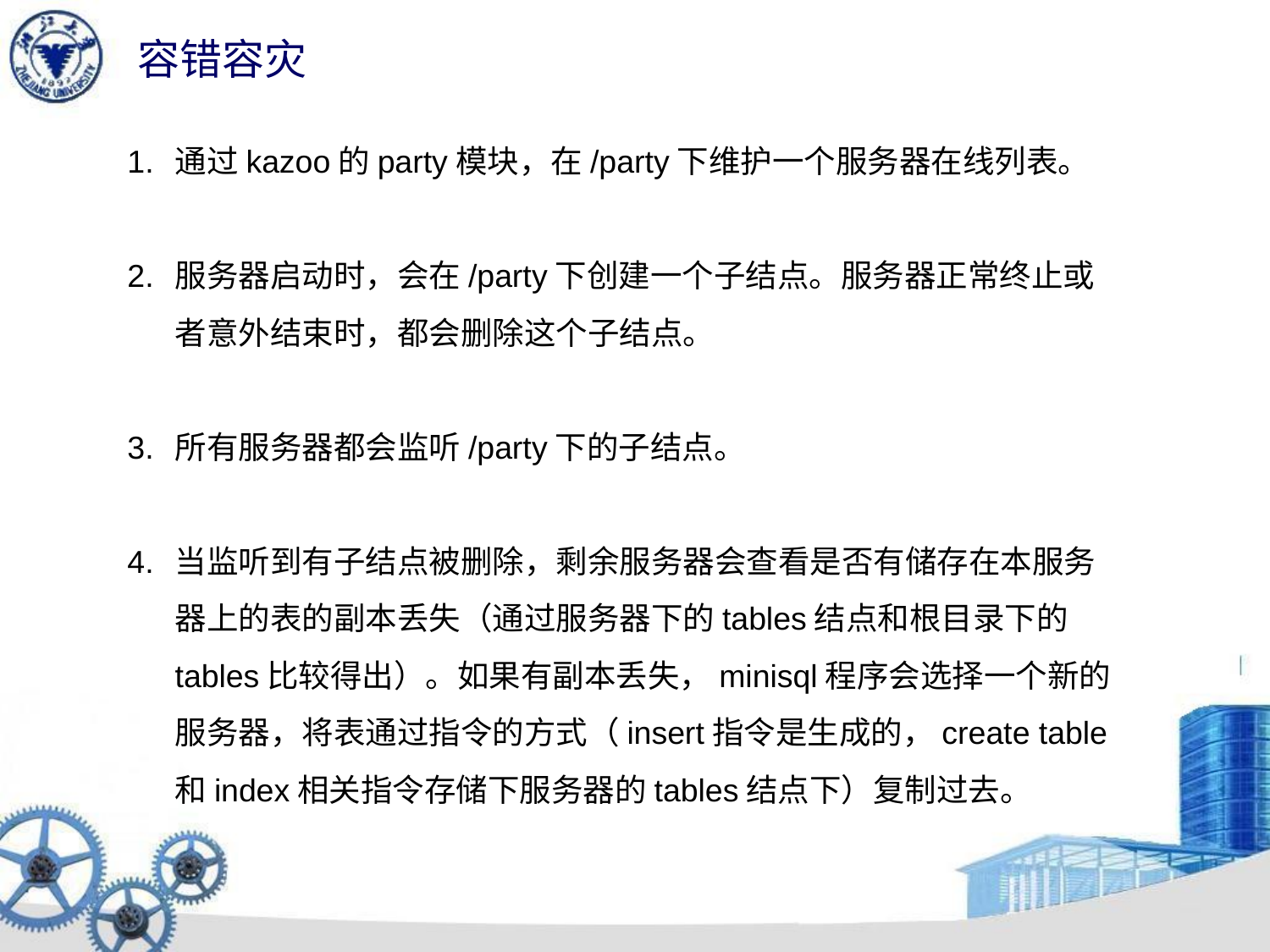

容错容灾
通过kazoo的party模块，在/party下维护一个服务器在线列表。

服务器启动时，会在/party下创建一个子结点。服务器正常终止或者意外结束时，都会删除这个子结点。

所有服务器都会监听/party下的子结点。

当监听到有子结点被删除，剩余服务器会查看是否有储存在本服务器上的表的副本丢失（通过服务器下的tables结点和根目录下的tables比较得出）。如果有副本丢失，minisql程序会选择一个新的服务器，将表通过指令的方式（insert指令是生成的，create table和index相关指令存储下服务器的tables结点下）复制过去。